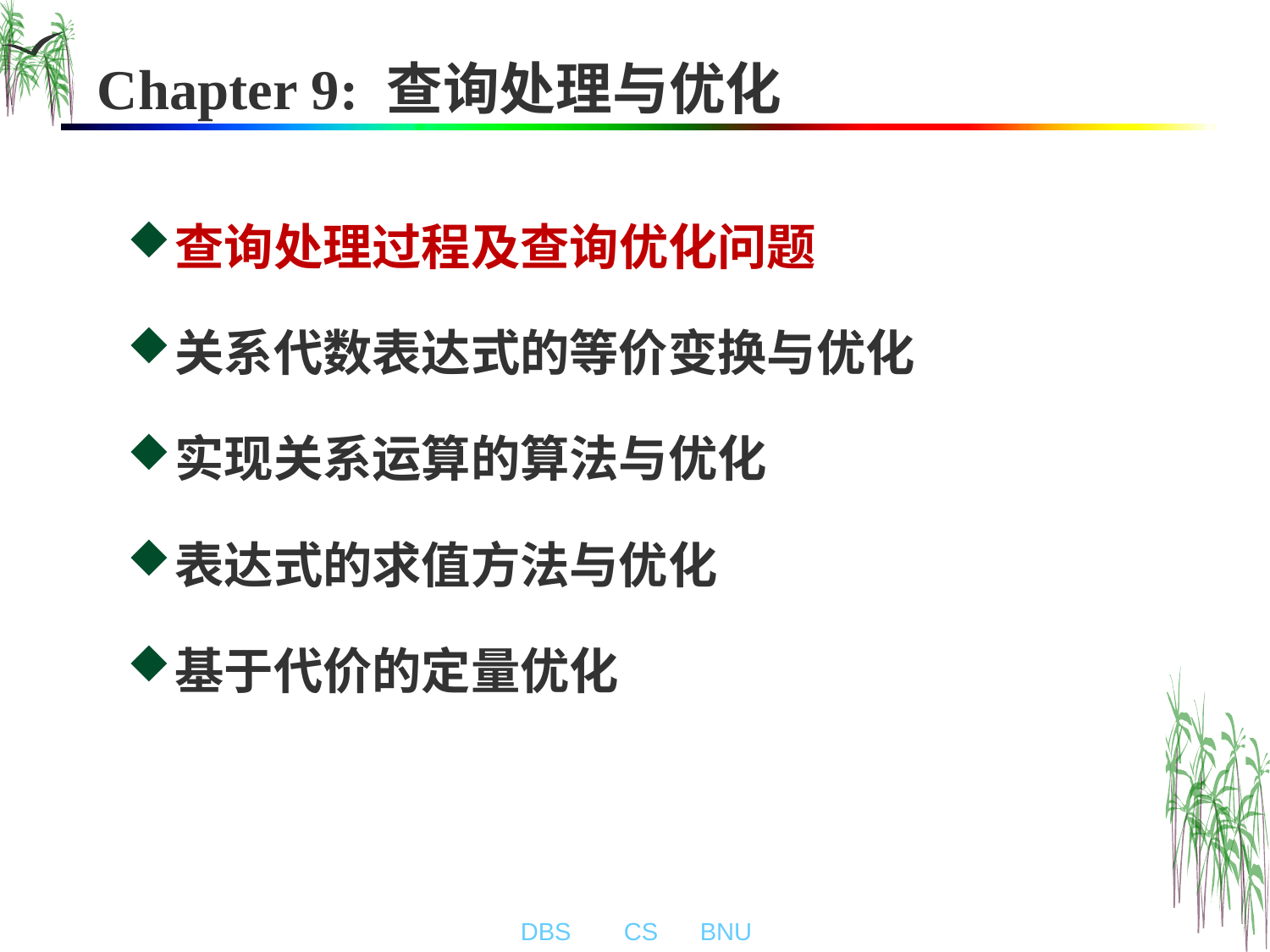

# Chapter 9: 查询处理与优化
查询处理过程及查询优化问题
关系代数表达式的等价变换与优化
实现关系运算的算法与优化
表达式的求值方法与优化
基于代价的定量优化